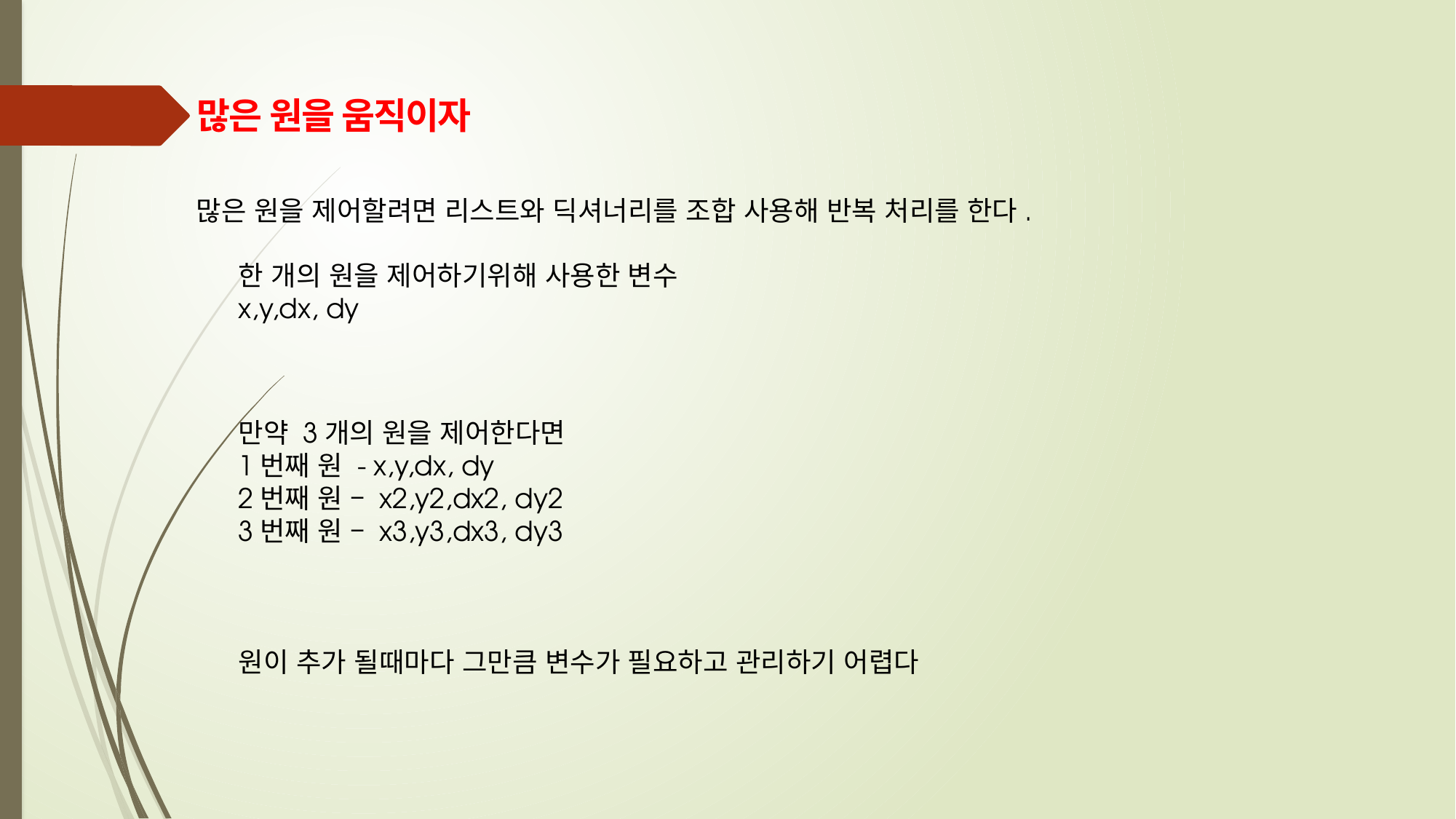

많은 원을 움직이자
많은 원을 제어할려면 리스트와 딕셔너리를 조합 사용해 반복 처리를 한다.
한 개의 원을 제어하기위해 사용한 변수
x,y,dx, dy
만약 3개의 원을 제어한다면
1번째 원 - x,y,dx, dy
2번째 원 – x2,y2,dx2, dy2
3번째 원 – x3,y3,dx3, dy3

원이 추가 될때마다 그만큼 변수가 필요하고 관리하기 어렵다